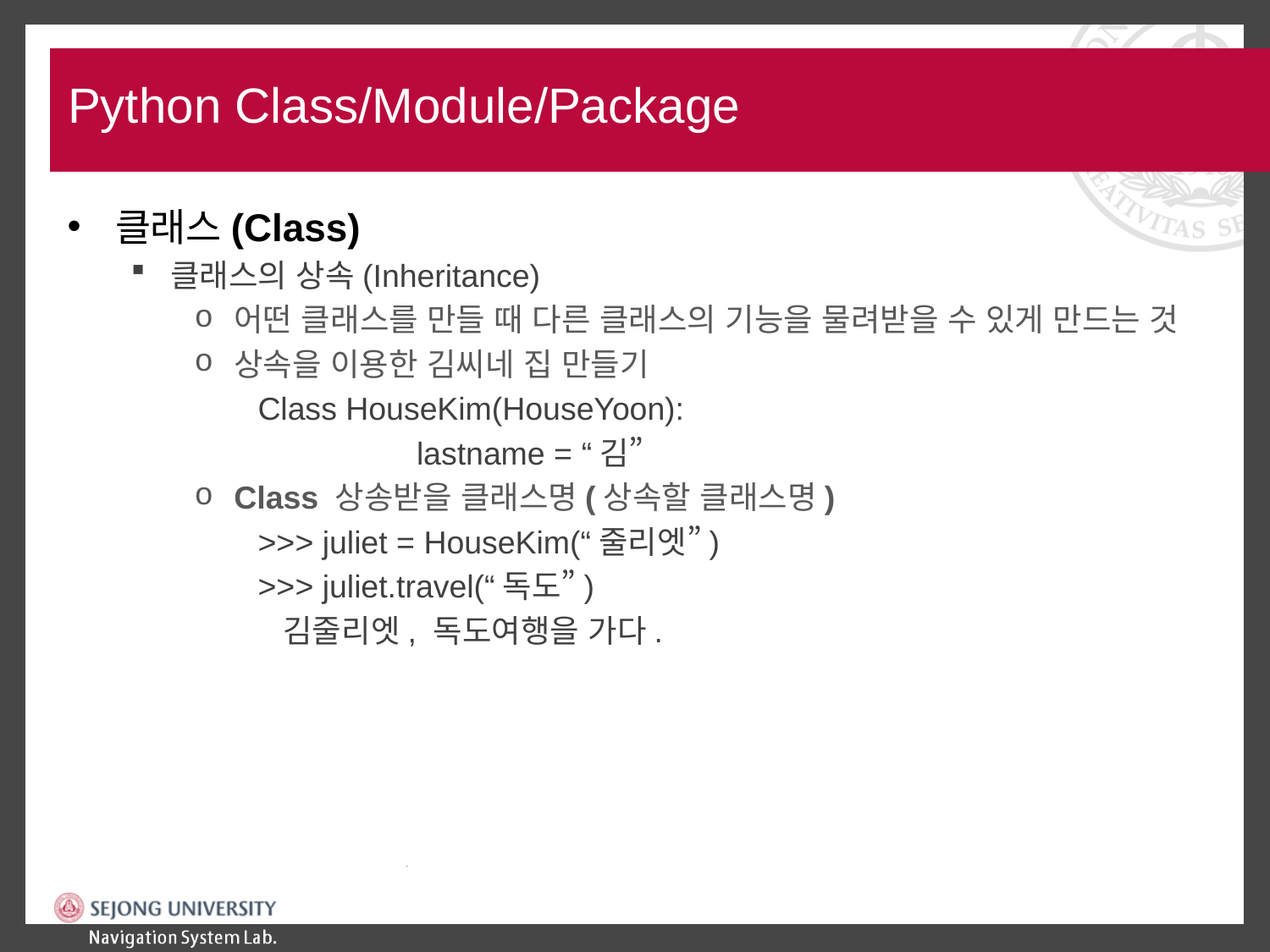

# Python Class/Module/Package
클래스(Class)
클래스의 상속(Inheritance)
어떤 클래스를 만들 때 다른 클래스의 기능을 물려받을 수 있게 만드는 것
상속을 이용한 김씨네 집 만들기
Class HouseKim(HouseYoon):
		lastname = “김”
Class 상송받을 클래스명(상속할 클래스명)
>>> juliet = HouseKim(“줄리엣”)
>>> juliet.travel(“독도”)
  김줄리엣, 독도여행을 가다.